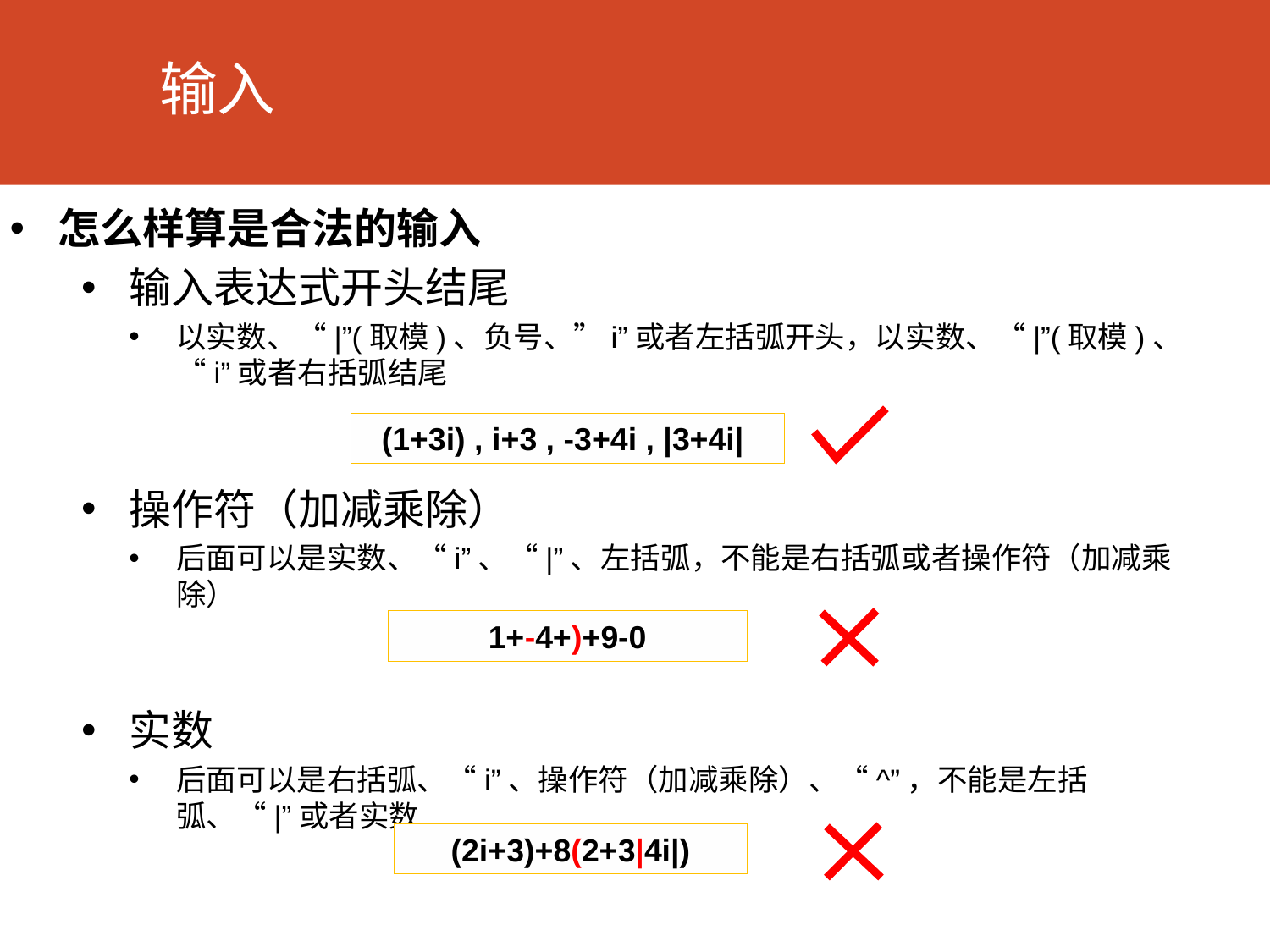

# 输入
怎么样算是合法的输入
输入表达式开头结尾
以实数、“|”(取模)、负号、”i”或者左括弧开头，以实数、“|”(取模)、“i”或者右括弧结尾

操作符（加减乘除）
后面可以是实数、“i”、“|”、左括弧，不能是右括弧或者操作符（加减乘除）

实数
后面可以是右括弧、“i”、操作符（加减乘除）、“^”，不能是左括弧、“|”或者实数

(1+3i) , i+3 , -3+4i , |3+4i|

1+-4+)+9-0

(2i+3)+8(2+3|4i|)